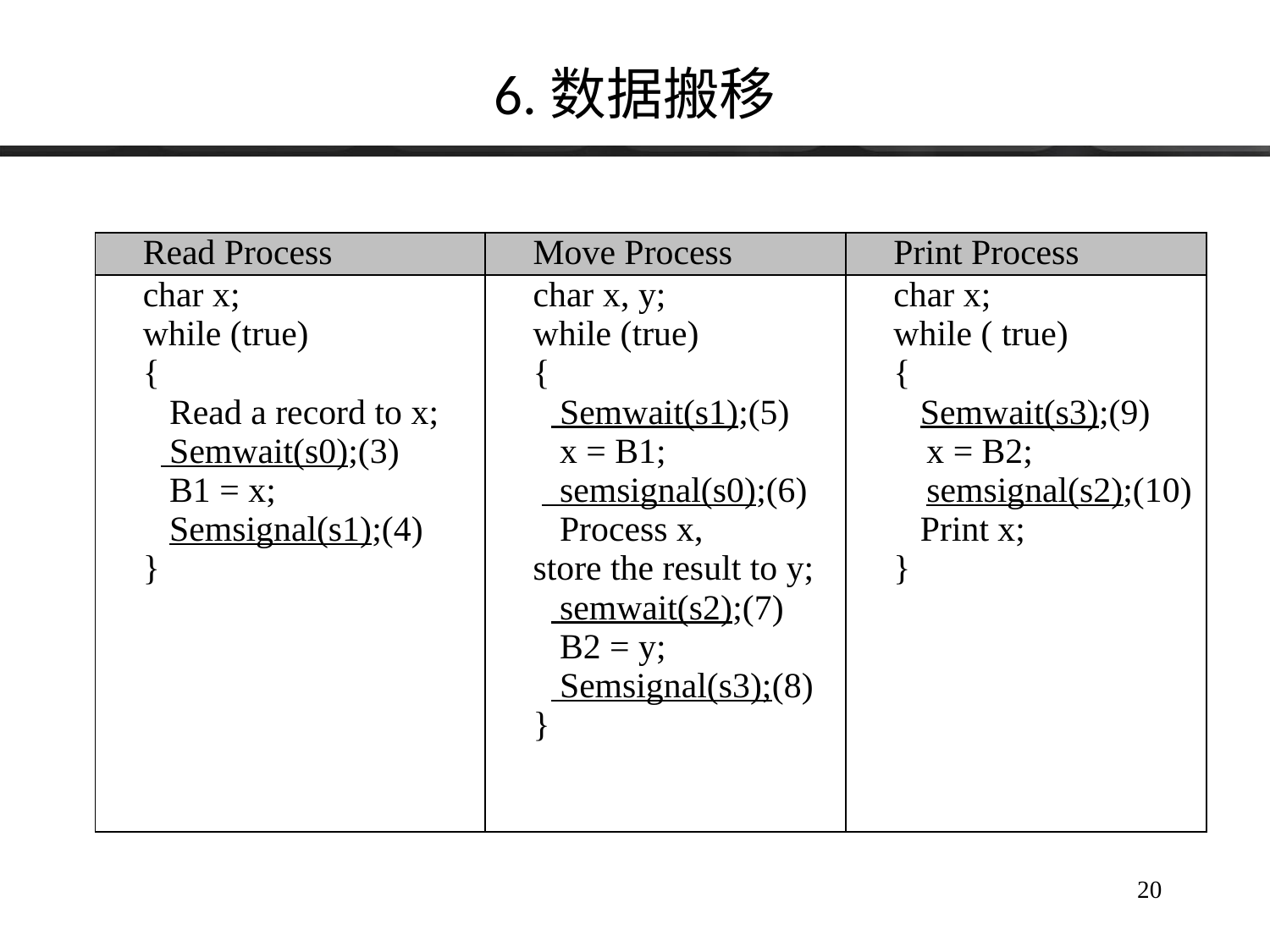

# 6.数据搬移
| Read Process | Move Process | Print Process |
| --- | --- | --- |
| char x; while (true) { Read a record to x; Semwait(s0);(3) B1 = x; Semsignal(s1);(4) } | char x, y; while (true) { Semwait(s1);(5) x = B1; semsignal(s0);(6) Process x, store the result to y; semwait(s2);(7) B2 = y; Semsignal(s3);(8) } | char x; while ( true) { Semwait(s3);(9) x = B2; semsignal(s2);(10) Print x; } |
20